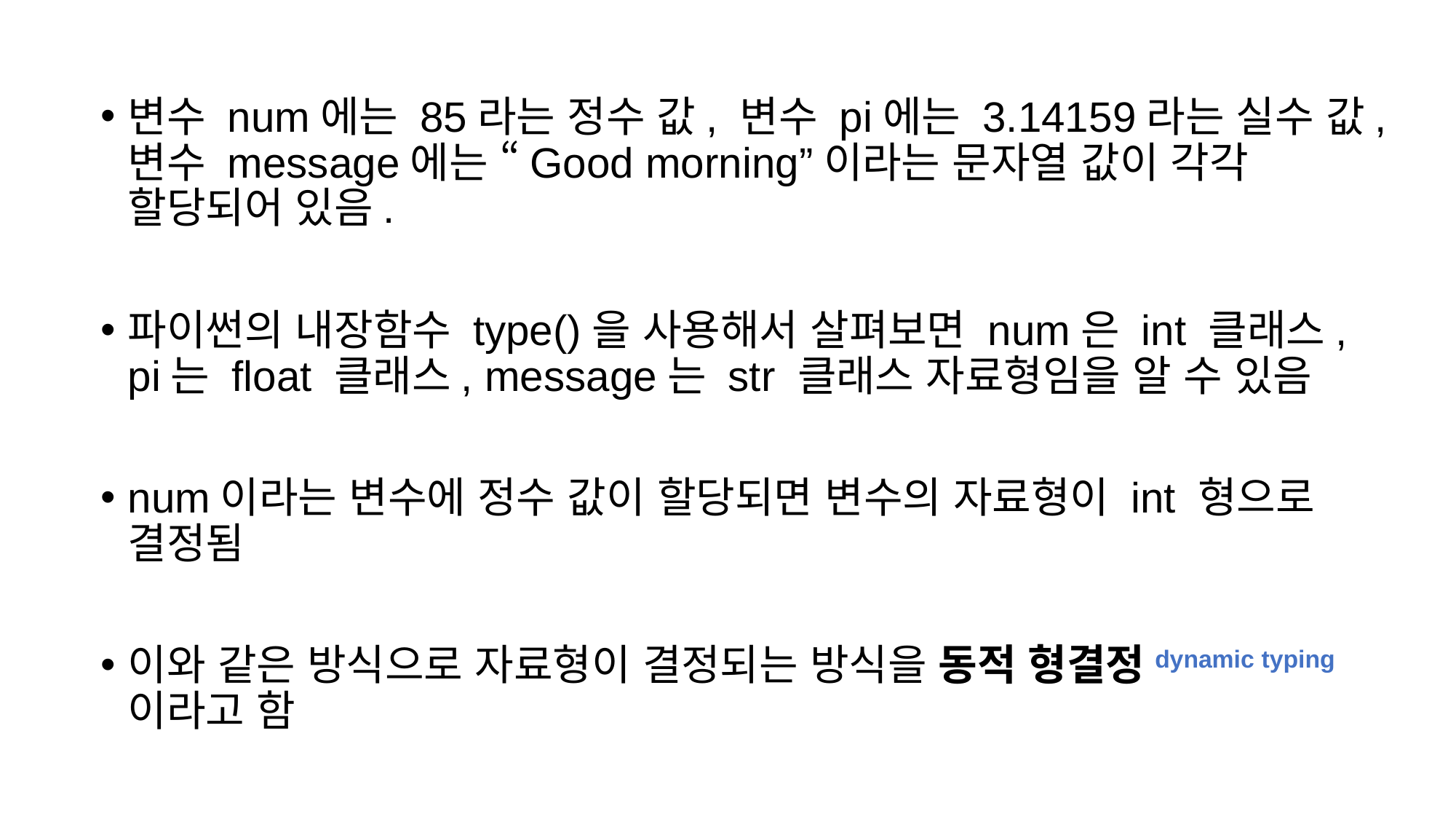

변수 num에는 85라는 정수 값, 변수 pi에는 3.14159라는 실수 값, 변수 message에는 “Good morning”이라는 문자열 값이 각각 할당되어 있음.

파이썬의 내장함수 type()을 사용해서 살펴보면 num은 int 클래스, pi는 float 클래스, message는 str 클래스 자료형임을 알 수 있음

num이라는 변수에 정수 값이 할당되면 변수의 자료형이 int 형으로 결정됨

이와 같은 방식으로 자료형이 결정되는 방식을 동적 형결정dynamic typing이라고 함